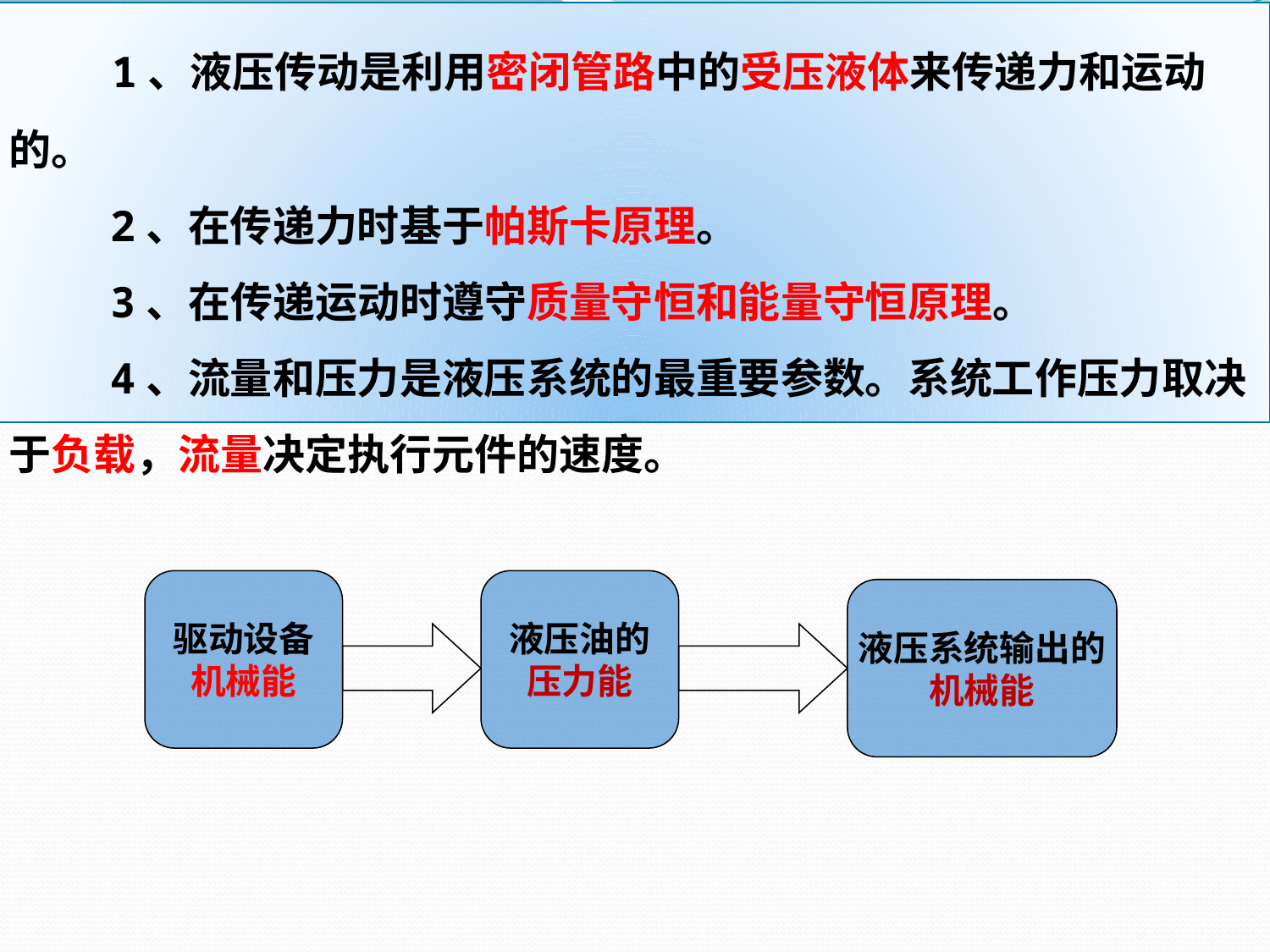

1、液压传动是利用密闭管路中的受压液体来传递力和运动的。
    2、在传递力时基于帕斯卡原理。
    3、在传递运动时遵守质量守恒和能量守恒原理。
    4、流量和压力是液压系统的最重要参数。系统工作压力取决于负载，流量决定执行元件的速度。
驱动设备
机械能
液压油的
压力能
液压系统输出的
机械能